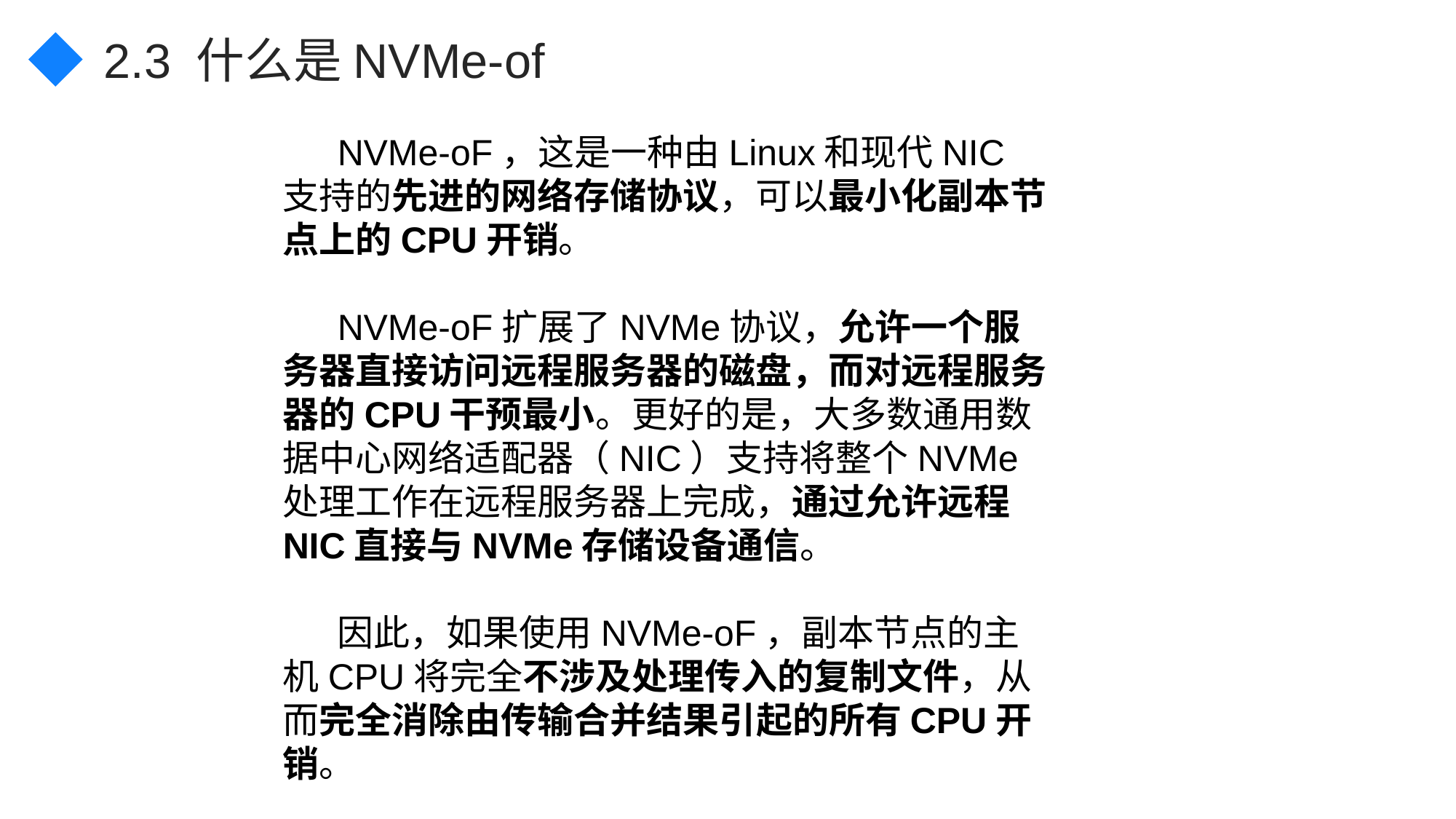

2.3 什么是NVMe-of
NVMe-oF，这是一种由Linux和现代NIC支持的先进的网络存储协议，可以最小化副本节点上的CPU开销。

NVMe-oF扩展了NVMe协议，允许一个服务器直接访问远程服务器的磁盘，而对远程服务器的CPU干预最小。更好的是，大多数通用数据中心网络适配器（NIC）支持将整个NVMe处理工作在远程服务器上完成，通过允许远程NIC直接与NVMe存储设备通信。

因此，如果使用NVMe-oF，副本节点的主机CPU将完全不涉及处理传入的复制文件，从而完全消除由传输合并结果引起的所有CPU开销。